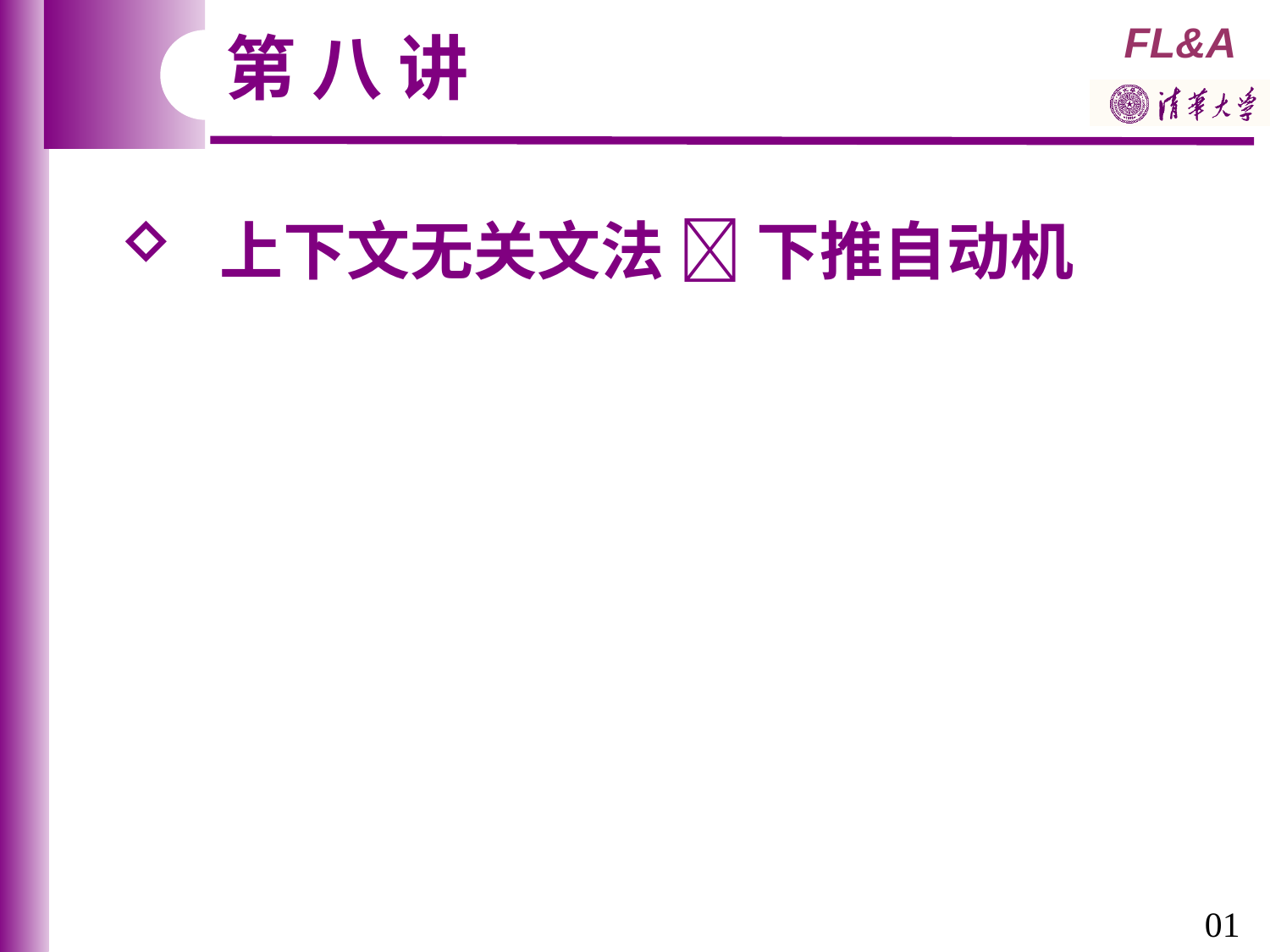

第 八 讲
  上下文无关文法 ⇔ 下推自动机
01